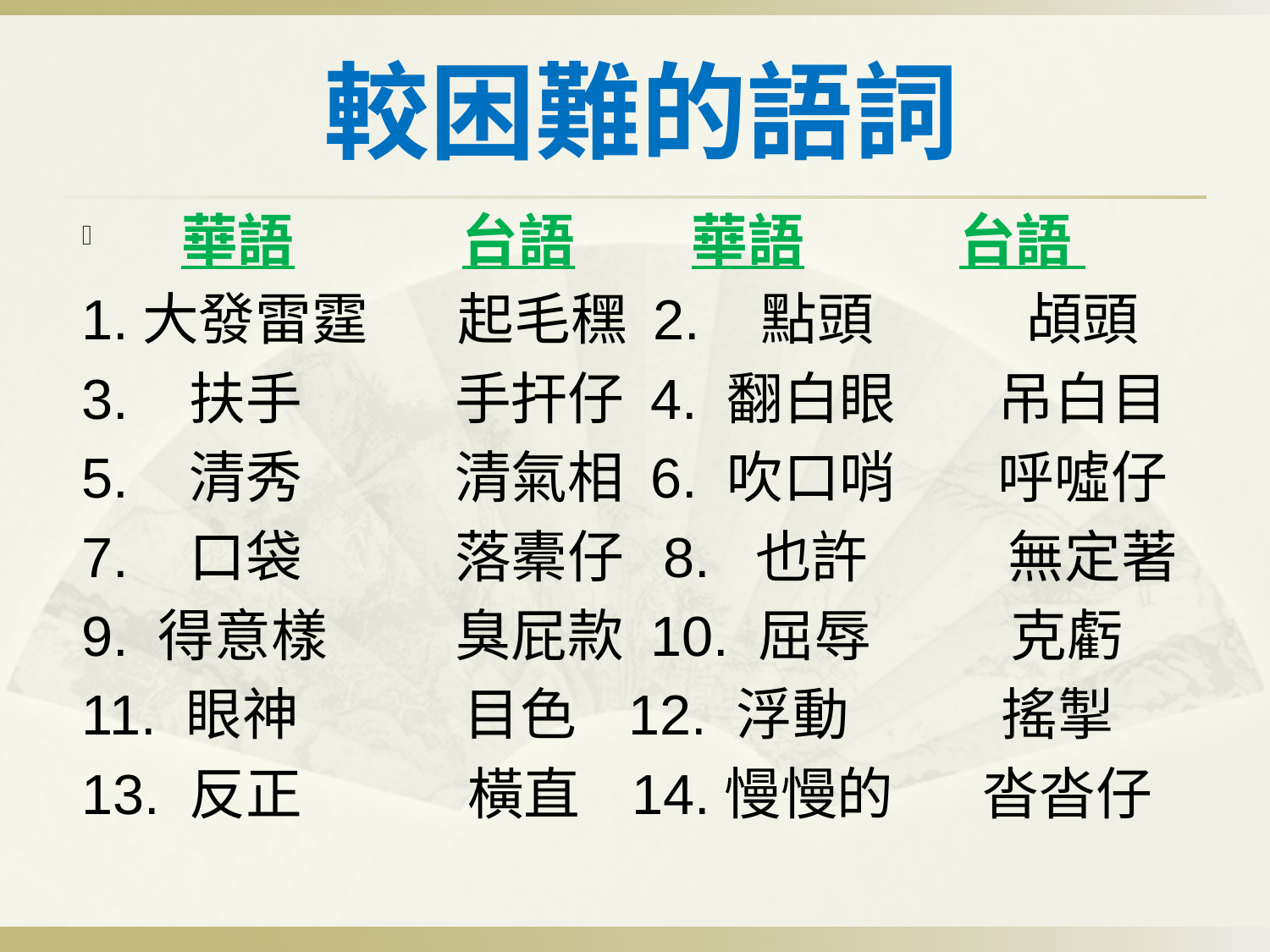

# 較困難的語詞
   華語             台語         華語            台語
1.大發雷霆       起毛䆀 2.   點頭            頕頭
3.   扶手            手扞仔 4. 翻白眼        吊白目
5.   清秀            清氣相 6. 吹口哨        呼噓仔
7.   口袋            落橐仔  8.  也許           無定著
9. 得意樣          臭屁款 10. 屈辱           克虧
11. 眼神             目色   12. 浮動            搖掣
13. 反正             橫直   14.慢慢的       沓沓仔